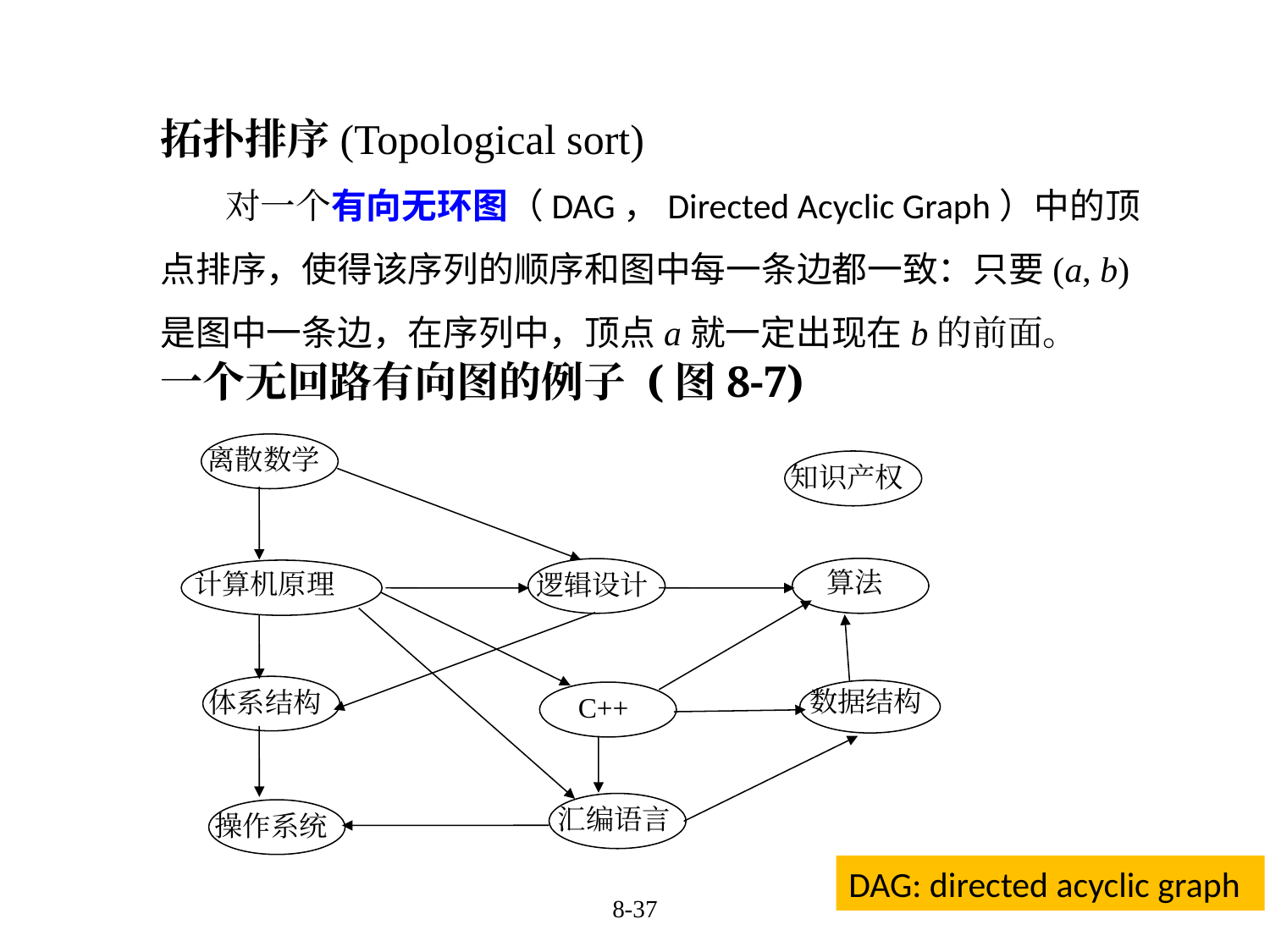

拓扑排序(Topological sort)
对一个有向无环图（DAG，Directed Acyclic Graph）中的顶点排序，使得该序列的顺序和图中每一条边都一致：只要(a, b)是图中一条边，在序列中，顶点a就一定出现在b的前面。
一个无回路有向图的例子 (图8-7)

离散数学

计算机原理

体系结构

操作系统

知识产权
算法

数据结构

逻辑设计

C++

汇编语言

DAG: directed acyclic graph
8-37